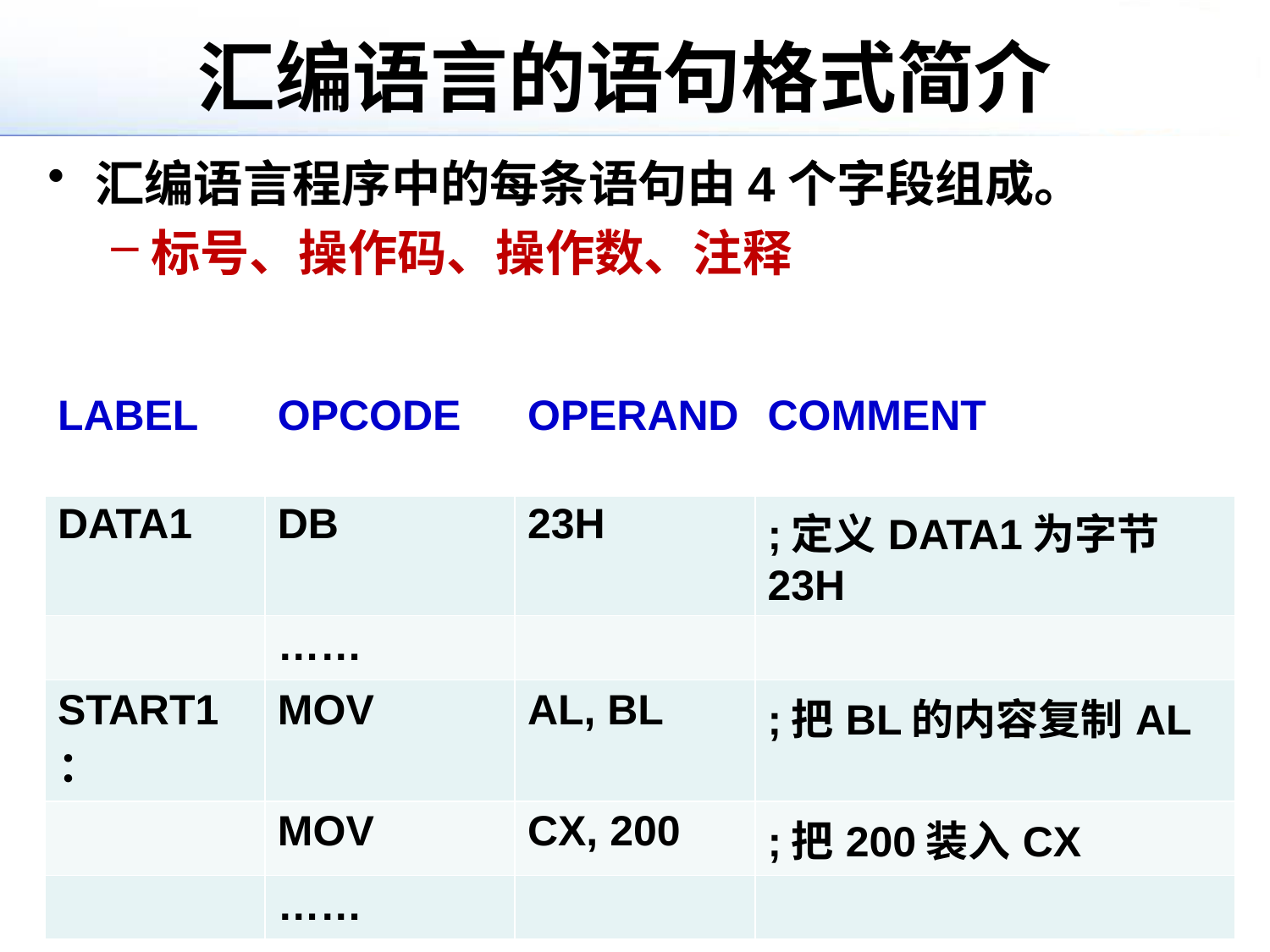

# 汇编语言的语句格式简介
汇编语言程序中的每条语句由4个字段组成。
标号、操作码、操作数、注释
| LABEL | OPCODE | OPERAND | COMMENT |
| --- | --- | --- | --- |
| DATA1 | DB | 23H | ;定义DATA1为字节23H |
|  | …… |  |  |
| START1： | MOV | AL, BL | ;把BL的内容复制AL |
|  | MOV | CX, 200 | ;把200装入CX |
|  | …… |  |  |